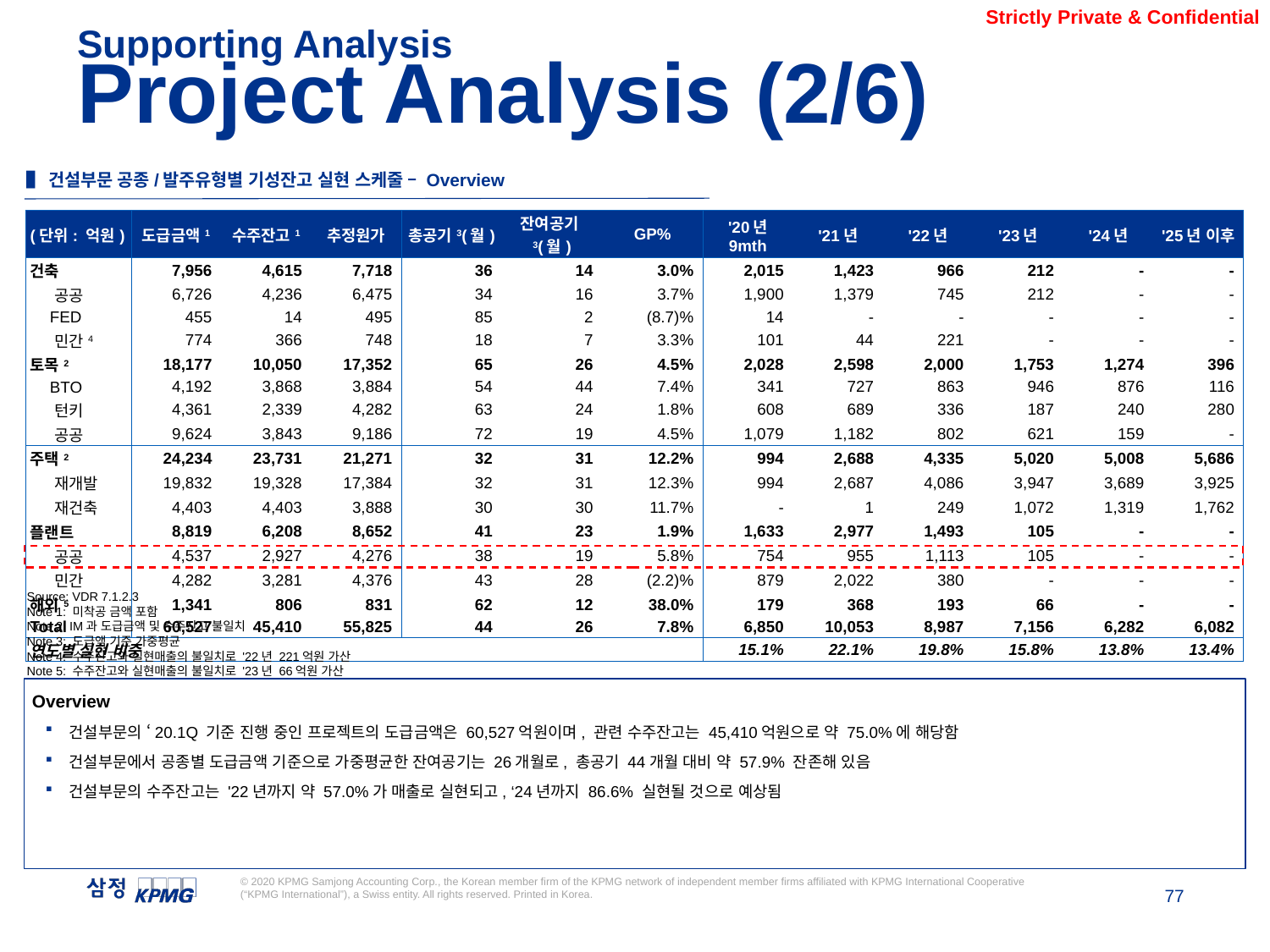

Supporting Analysis
Project Analysis (2/6)
▌건설부문 공종/발주유형별 기성잔고 실현 스케줄 – Overview

| (단위: 억원) | 도급금액1 | 수주잔고1 | 추정원가 | 총공기3(월) | 잔여공기3(월) | GP% | '20년 9mth | '21년 | '22년 | '23년 | '24년 | '25년 이후 |
| --- | --- | --- | --- | --- | --- | --- | --- | --- | --- | --- | --- | --- |
| 건축 | 7,956 | 4,615 | 7,718 | 36 | 14 | 3.0% | 2,015 | 1,423 | 966 | 212 | - | - |
| 공공 | 6,726 | 4,236 | 6,475 | 34 | 16 | 3.7% | 1,900 | 1,379 | 745 | 212 | - | - |
| FED | 455 | 14 | 495 | 85 | 2 | (8.7)% | 14 | - | - | - | - | - |
| 민간4 | 774 | 366 | 748 | 18 | 7 | 3.3% | 101 | 44 | 221 | - | - | - |
| 토목2 | 18,177 | 10,050 | 17,352 | 65 | 26 | 4.5% | 2,028 | 2,598 | 2,000 | 1,753 | 1,274 | 396 |
| BTO | 4,192 | 3,868 | 3,884 | 54 | 44 | 7.4% | 341 | 727 | 863 | 946 | 876 | 116 |
| 턴키 | 4,361 | 2,339 | 4,282 | 63 | 24 | 1.8% | 608 | 689 | 336 | 187 | 240 | 280 |
| 공공 | 9,624 | 3,843 | 9,186 | 72 | 19 | 4.5% | 1,079 | 1,182 | 802 | 621 | 159 | - |
| 주택2 | 24,234 | 23,731 | 21,271 | 32 | 31 | 12.2% | 994 | 2,688 | 4,335 | 5,020 | 5,008 | 5,686 |
| 재개발 | 19,832 | 19,328 | 17,384 | 32 | 31 | 12.3% | 994 | 2,687 | 4,086 | 3,947 | 3,689 | 3,925 |
| 재건축 | 4,403 | 4,403 | 3,888 | 30 | 30 | 11.7% | - | 1 | 249 | 1,072 | 1,319 | 1,762 |
| 플랜트 | 8,819 | 6,208 | 8,652 | 41 | 23 | 1.9% | 1,633 | 2,977 | 1,493 | 105 | - | - |
| 공공 | 4,537 | 2,927 | 4,276 | 38 | 19 | 5.8% | 754 | 955 | 1,113 | 105 | - | - |
| 민간 | 4,282 | 3,281 | 4,376 | 43 | 28 | (2.2)% | 879 | 2,022 | 380 | - | - | - |
| 해외5 | 1,341 | 806 | 831 | 62 | 12 | 38.0% | 179 | 368 | 193 | 66 | - | - |
| Total | 60,527 | 45,410 | 55,825 | 44 | 26 | 7.8% | 6,850 | 10,053 | 8,987 | 7,156 | 6,282 | 6,082 |
| 연도별 실현 비중 |  |  |  |  |  |  | 15.1% | 22.1% | 19.8% | 15.8% | 13.8% | 13.4% |

Source: VDR 7.1.2.3
Note 1: 미착공 금액 포함
Note 2: IM과 도급금액 및 수주잔고 불일치
Note 3: 도급액 기준 가중평균
Note 4: 수주잔고와 실현매출의 불일치로 '22년 221억원 가산
Note 5: 수주잔고와 실현매출의 불일치로 '23년 66억원 가산
Overview
건설부문의 ‘20.1Q 기준 진행 중인 프로젝트의 도급금액은 60,527억원이며, 관련 수주잔고는 45,410억원으로 약 75.0%에 해당함
건설부문에서 공종별 도급금액 기준으로 가중평균한 잔여공기는 26개월로, 총공기 44개월 대비 약 57.9% 잔존해 있음
건설부문의 수주잔고는 '22년까지 약 57.0%가 매출로 실현되고, ‘24년까지 86.6% 실현될 것으로 예상됨